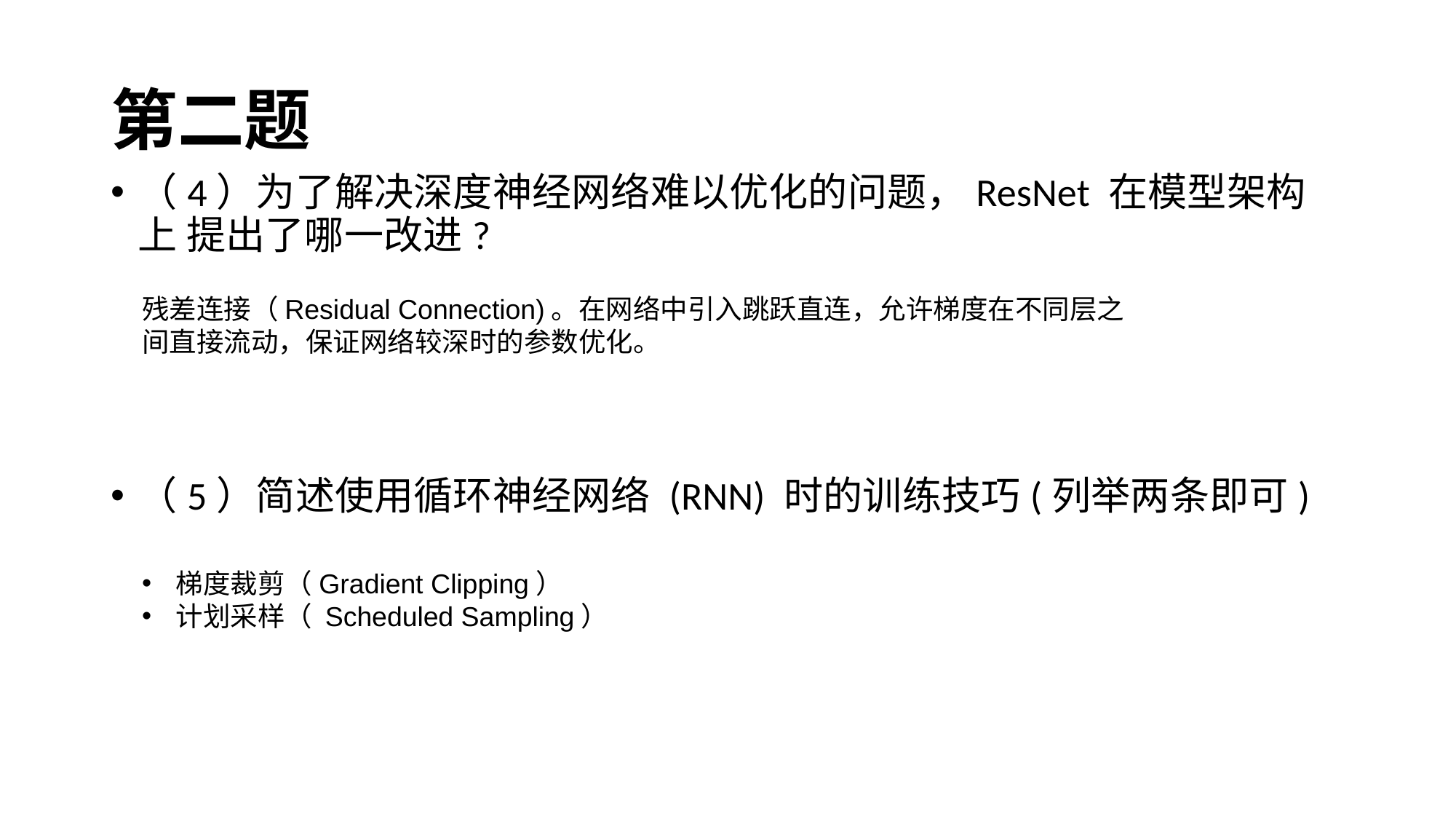

# 第二题
（4）为了解决深度神经网络难以优化的问题，ResNet 在模型架构上 提出了哪一改进?

残差连接（Residual Connection)。在网络中引入跳跃直连，允许梯度在不同层之间直接流动，保证网络较深时的参数优化。
（5）简述使用循环神经网络 (RNN) 时的训练技巧(列举两条即可)

梯度裁剪（Gradient Clipping）
计划采样（ Scheduled Sampling）